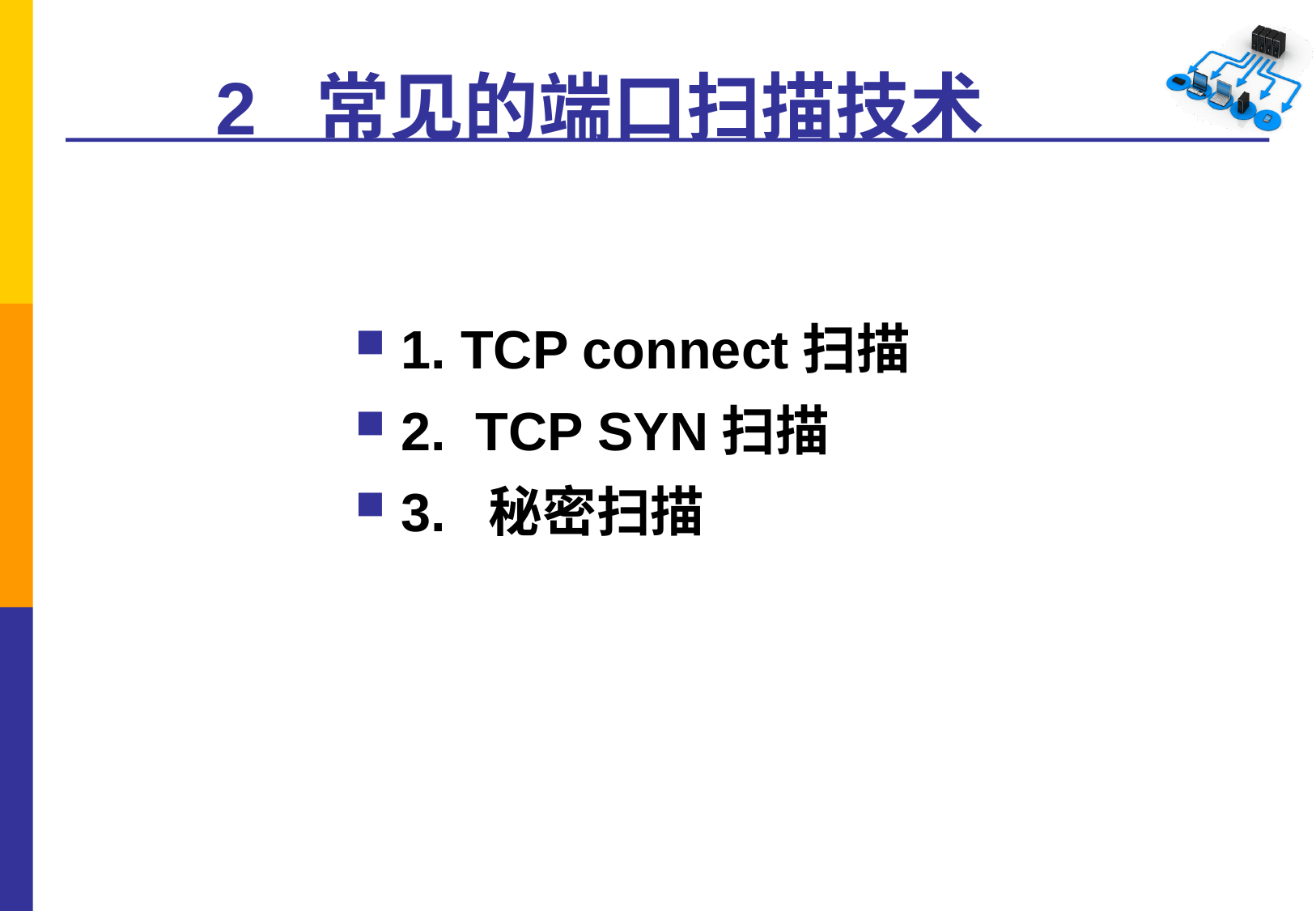

# 2  常见的端口扫描技术
1. TCP connect扫描
2.  TCP SYN扫描
3.  秘密扫描